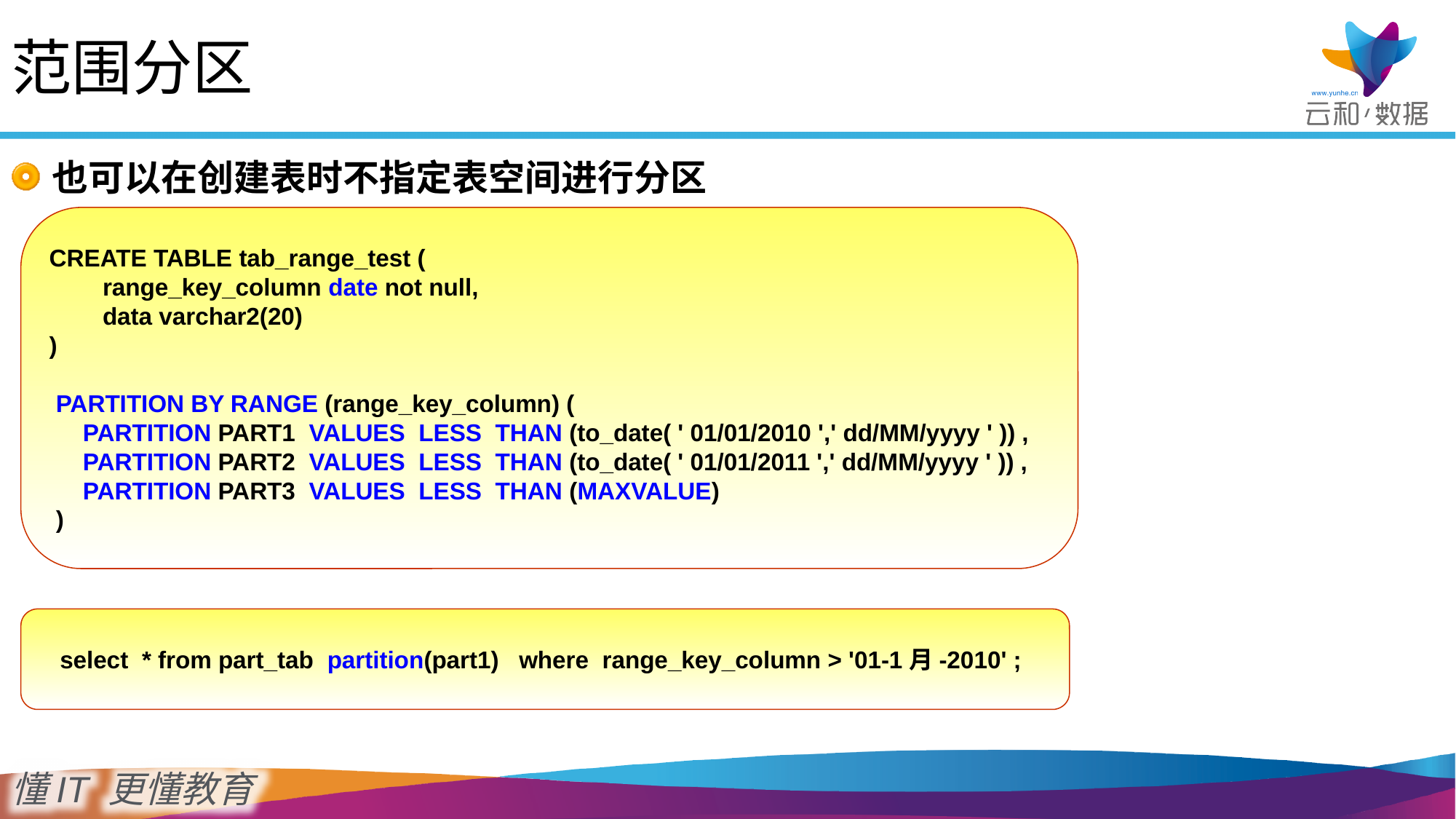

范围分区
也可以在创建表时不指定表空间进行分区
CREATE TABLE tab_range_test (
    	range_key_column date not null,
	data varchar2(20)
)

 PARTITION BY RANGE (range_key_column) (
     PARTITION PART1  VALUES  LESS  THAN (to_date( ' 01/01/2010 ',' dd/MM/yyyy ' )) ,
     PARTITION PART2  VALUES  LESS  THAN (to_date( ' 01/01/2011 ',' dd/MM/yyyy ' )) ,
     PARTITION PART3  VALUES  LESS  THAN (MAXVALUE)
 )
select  * from part_tab  partition(part1)   where  range_key_column > '01-1月-2010' ;